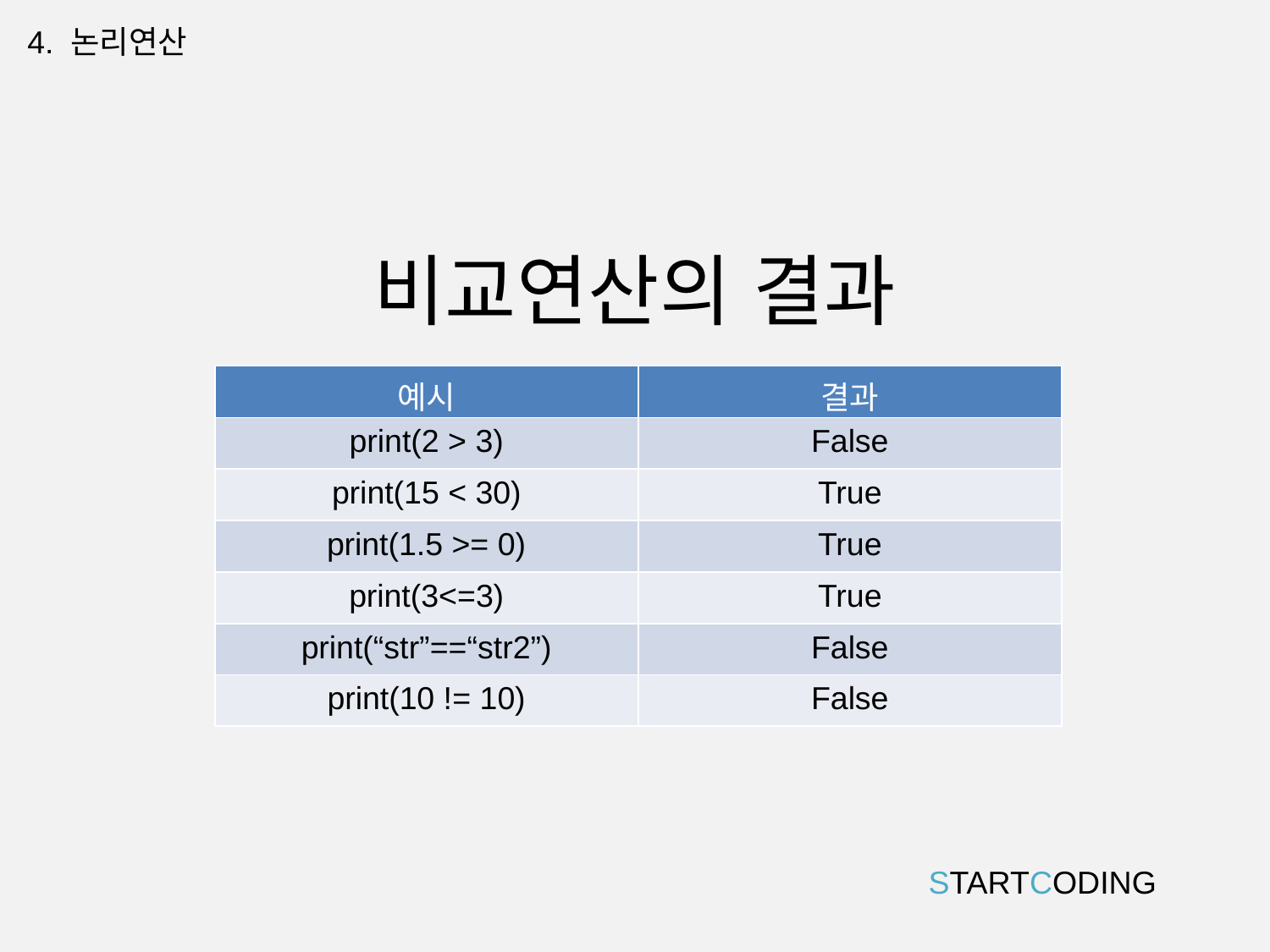

4. 논리연산
# 비교연산의 결과
| 예시 | 결과 |
| --- | --- |
| print(2 > 3) | False |
| print(15 < 30) | True |
| print(1.5 >= 0) | True |
| print(3<=3) | True |
| print(“str”==“str2”) | False |
| print(10 != 10) | False |
STARTCODING